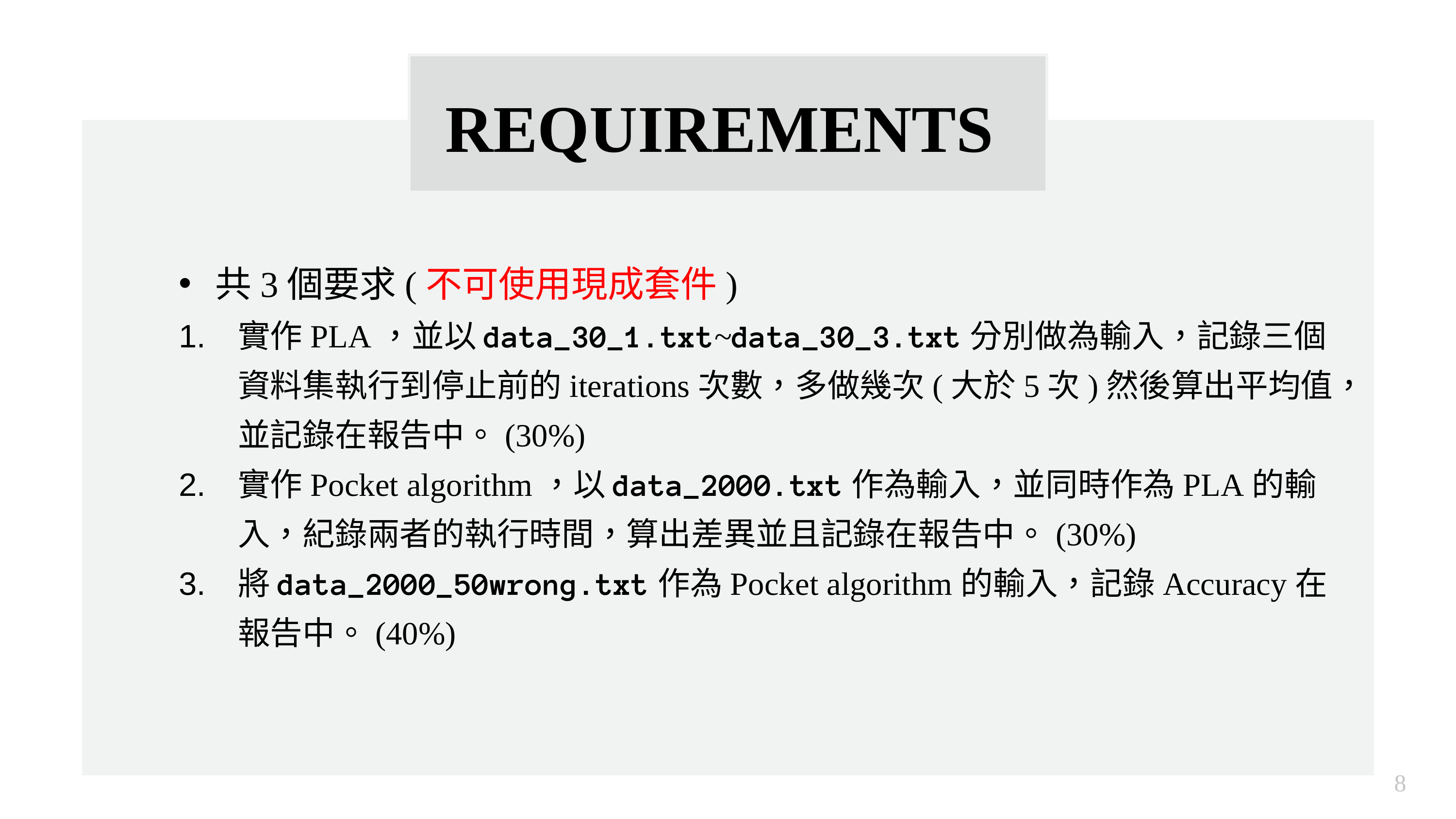

REQUIREMENTS

共3個要求(不可使用現成套件)
實作PLA，並以data_30_1.txt~data_30_3.txt分別做為輸入，記錄三個資料集執行到停止前的iterations次數，多做幾次(大於5次)然後算出平均值，並記錄在報告中。(30%)
實作Pocket algorithm，以data_2000.txt作為輸入，並同時作為PLA的輸入，紀錄兩者的執行時間，算出差異並且記錄在報告中。(30%)
將data_2000_50wrong.txt作為Pocket algorithm的輸入，記錄Accuracy在報告中。(40%)
8